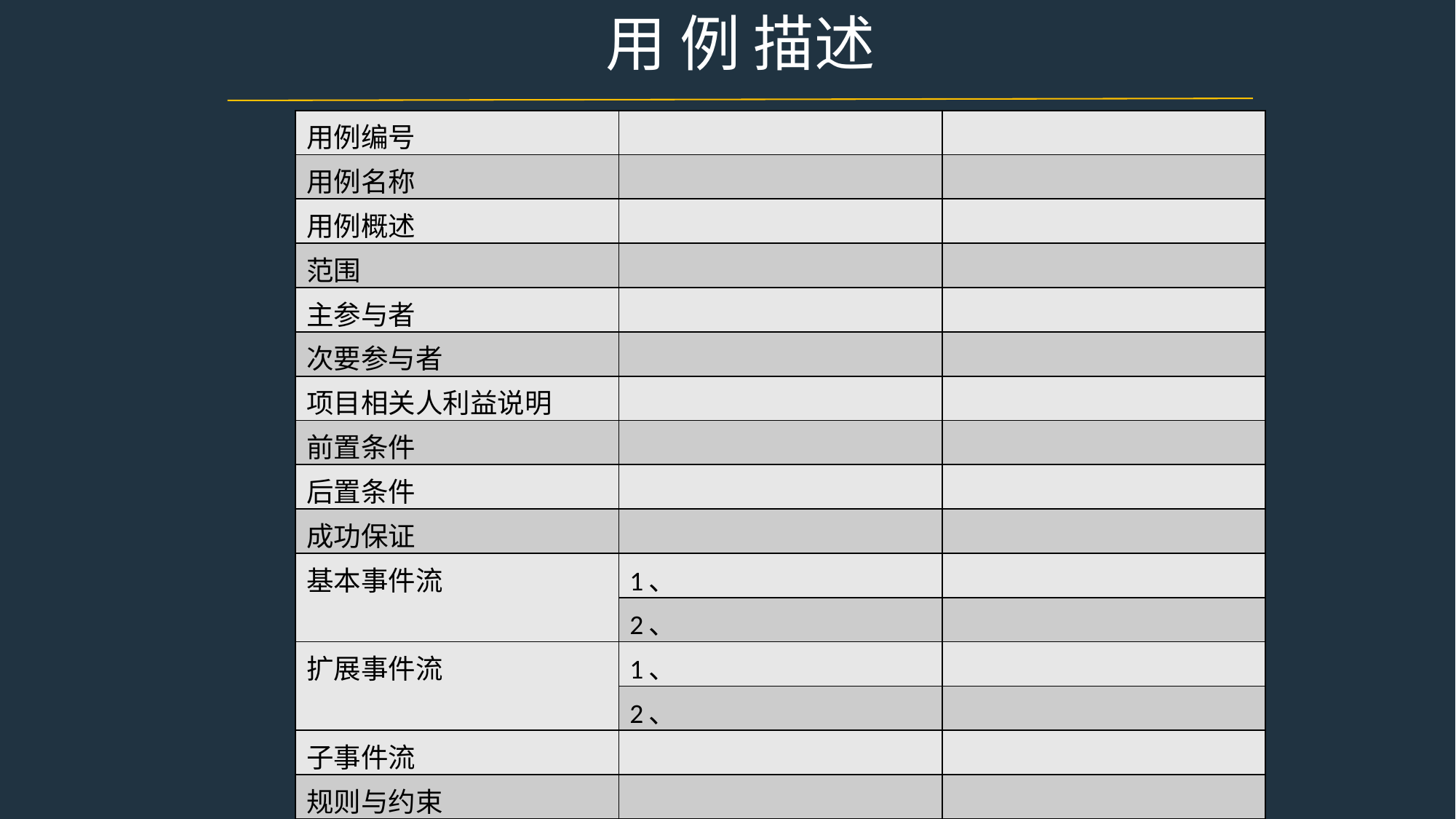

用 例 描述
| 用例编号 |  |  |
| --- | --- | --- |
| 用例名称 |  |  |
| 用例概述 |  |  |
| 范围 |  |  |
| 主参与者 |  |  |
| 次要参与者 |  |  |
| 项目相关人利益说明 |  |  |
| 前置条件 |  |  |
| 后置条件 |  |  |
| 成功保证 |  |  |
| 基本事件流 | 1、 |  |
|  | 2、 |  |
| 扩展事件流 | 1、 |  |
|  | 2、 |  |
| 子事件流 |  |  |
| 规则与约束 |  |  |